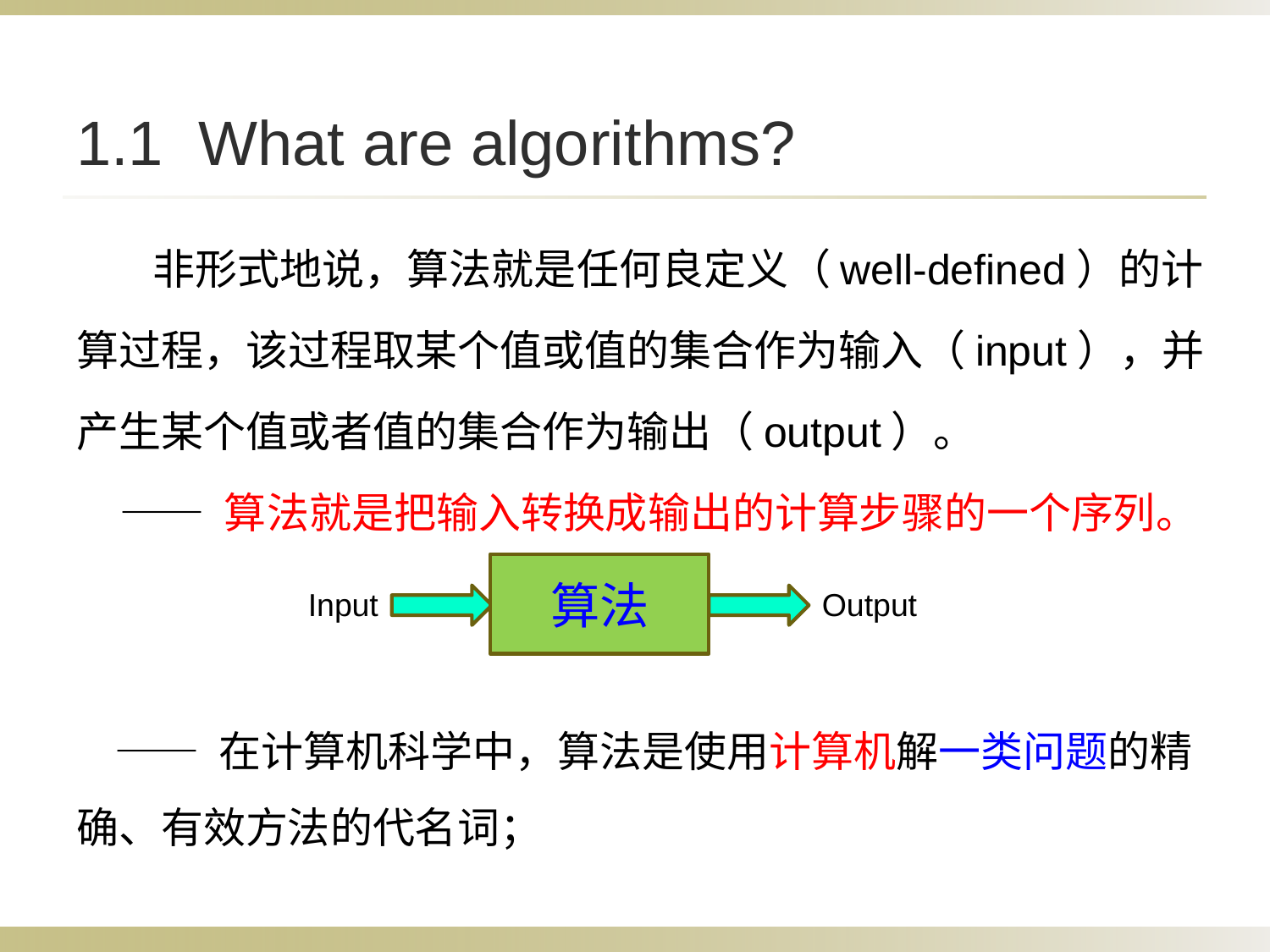

# 1.1  What are algorithms?
       非形式地说，算法就是任何良定义（well-defined）的计算过程，该过程取某个值或值的集合作为输入（input），并产生某个值或者值的集合作为输出（output）。
   —— 算法就是把输入转换成输出的计算步骤的一个序列。

    —— 在计算机科学中，算法是使用计算机解一类问题的精确、有效方法的代名词；
算法
Input
Output